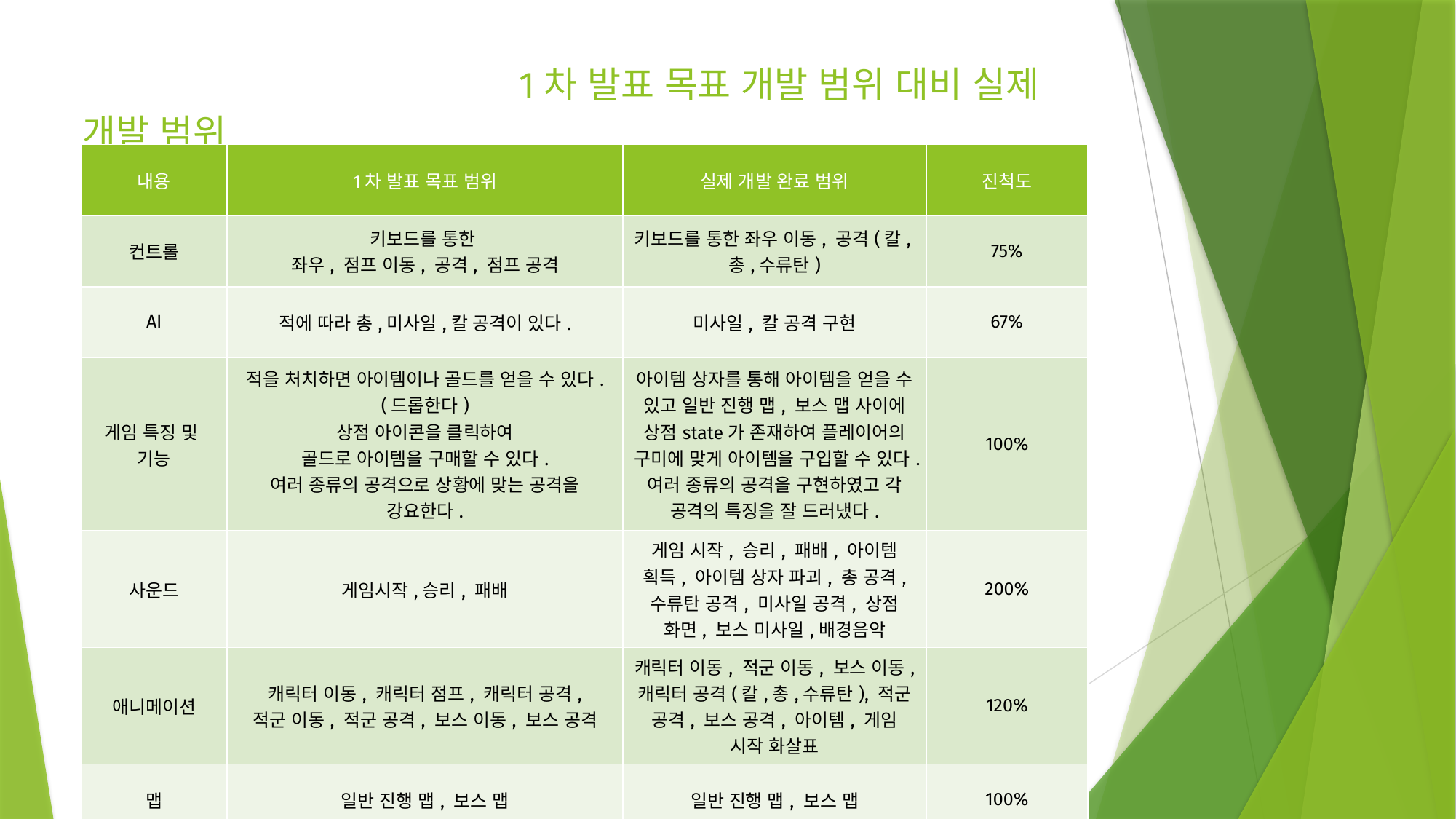

# 1차 발표 목표 개발 범위 대비 실제 개발 범위
| 내용 | 1차 발표 목표 범위 | 실제 개발 완료 범위 | 진척도 |
| --- | --- | --- | --- |
| 컨트롤 | 키보드를 통한 좌우, 점프 이동, 공격, 점프 공격 | 키보드를 통한 좌우 이동, 공격(칼,총,수류탄) | 75% |
| AI | 적에 따라 총,미사일,칼 공격이 있다. | 미사일, 칼 공격 구현 | 67% |
| 게임 특징 및 기능 | 적을 처치하면 아이템이나 골드를 얻을 수 있다.(드롭한다) 상점 아이콘을 클릭하여 골드로 아이템을 구매할 수 있다. 여러 종류의 공격으로 상황에 맞는 공격을 강요한다. | 아이템 상자를 통해 아이템을 얻을 수 있고 일반 진행 맵, 보스 맵 사이에 상점state가 존재하여 플레이어의 구미에 맞게 아이템을 구입할 수 있다. 여러 종류의 공격을 구현하였고 각 공격의 특징을 잘 드러냈다. | 100% |
| 사운드 | 게임시작,승리, 패배 | 게임 시작, 승리, 패배, 아이템 획득, 아이템 상자 파괴, 총 공격, 수류탄 공격, 미사일 공격, 상점 화면, 보스 미사일,배경음악 | 200% |
| 애니메이션 | 캐릭터 이동, 캐릭터 점프, 캐릭터 공격, 적군 이동, 적군 공격, 보스 이동, 보스 공격 | 캐릭터 이동, 적군 이동, 보스 이동, 캐릭터 공격(칼,총,수류탄), 적군 공격, 보스 공격, 아이템, 게임 시작 화살표 | 120% |
| 맵 | 일반 진행 맵, 보스 맵 | 일반 진행 맵, 보스 맵 | 100% |